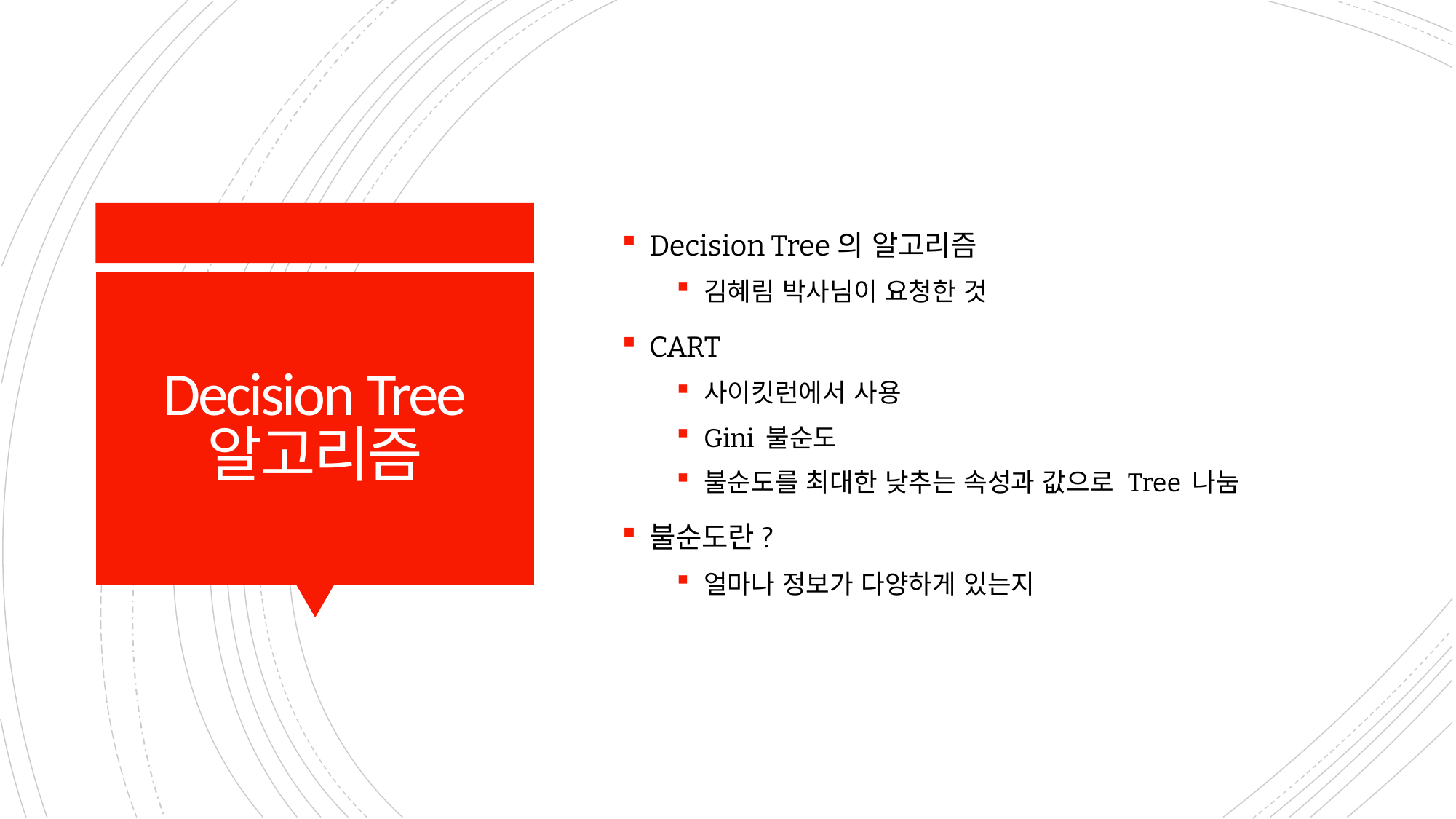

Decision Tree의 알고리즘
김혜림 박사님이 요청한 것
CART
사이킷런에서 사용
Gini 불순도
불순도를 최대한 낮추는 속성과 값으로 Tree 나눔
불순도란?
얼마나 정보가 다양하게 있는지
# Decision Tree 알고리즘